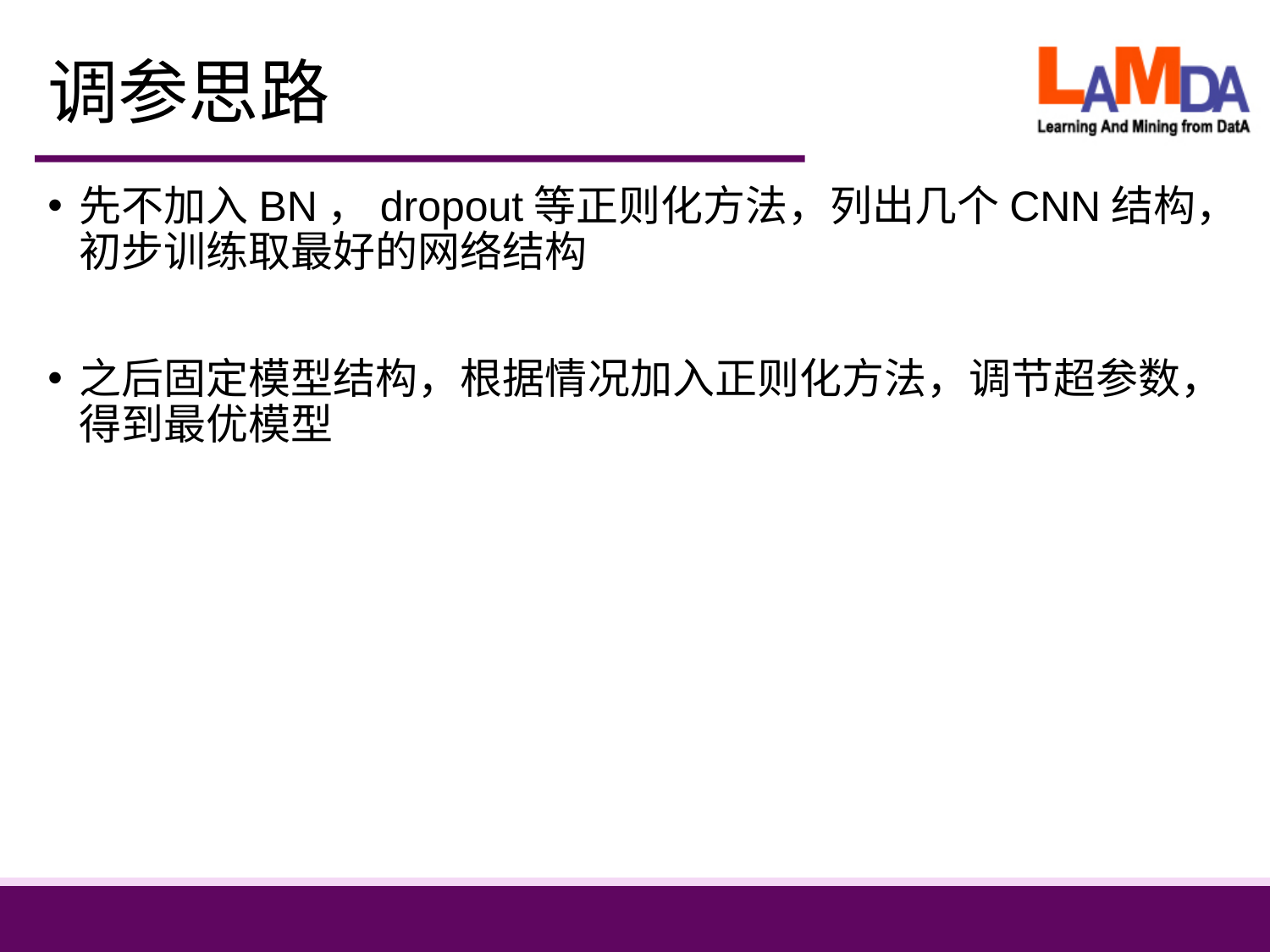

# 调参思路
先不加入BN，dropout等正则化方法，列出几个CNN结构，初步训练取最好的网络结构

之后固定模型结构，根据情况加入正则化方法，调节超参数，得到最优模型